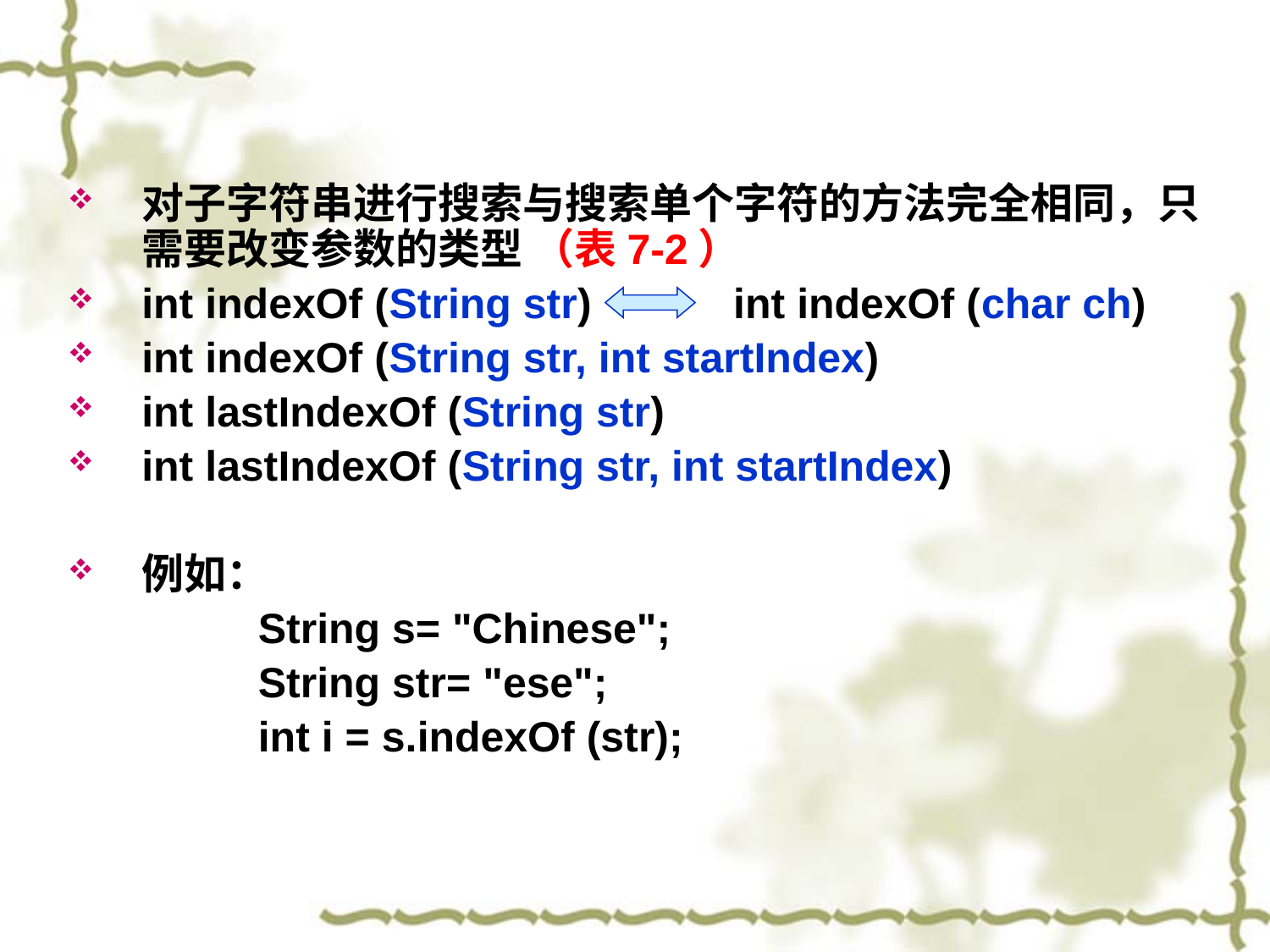

对子字符串进行搜索与搜索单个字符的方法完全相同，只需要改变参数的类型 （表7-2）
int indexOf (String str)            int indexOf (char ch)
int indexOf (String str, int startIndex)
int lastIndexOf (String str)
int lastIndexOf (String str, int startIndex)

例如：
String s= "Chinese";
String str= "ese";
int i = s.indexOf (str);